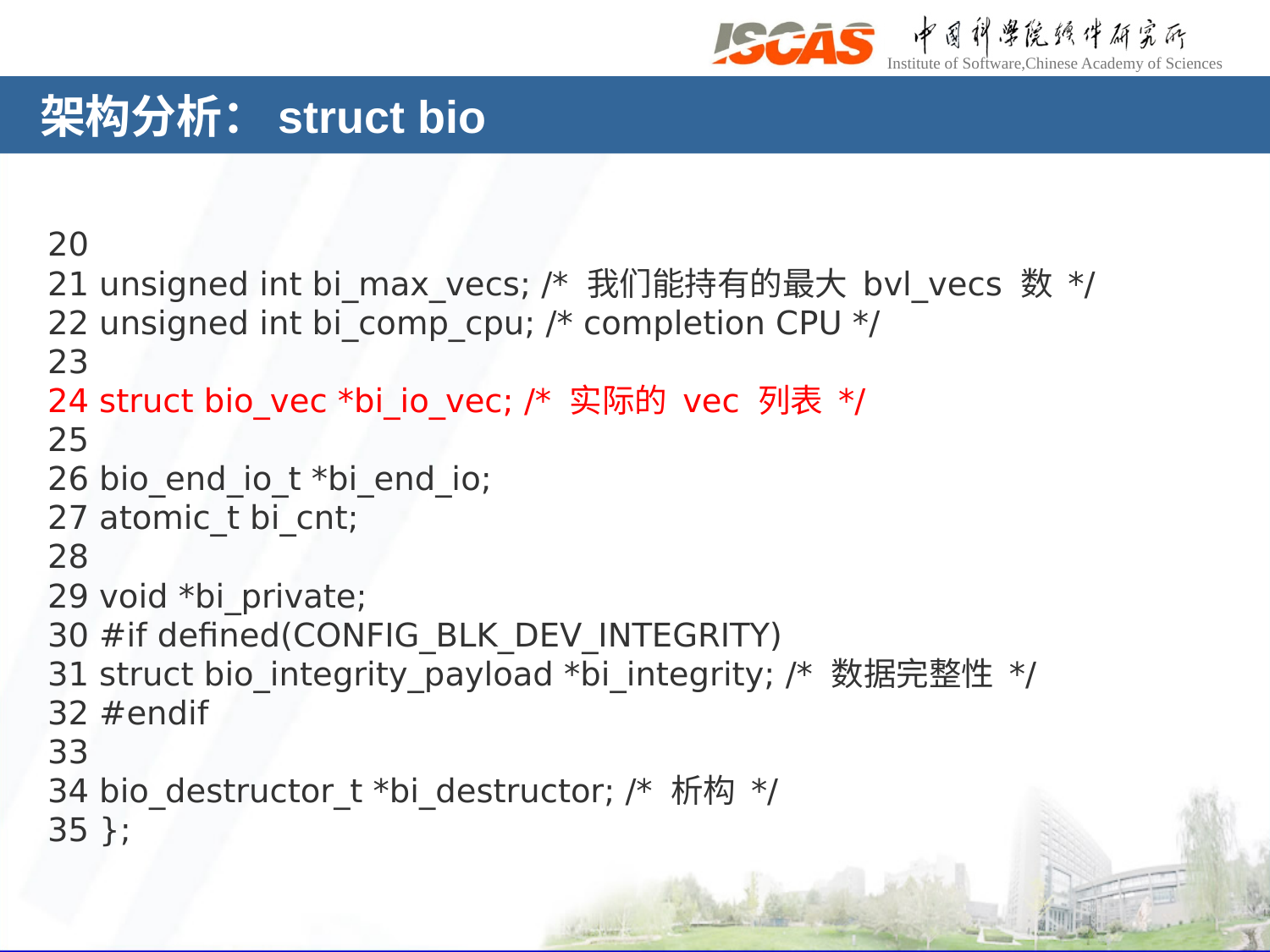

# 架构分析：struct bio
20
21 unsigned int bi_max_vecs; /* 我们能持有的最大 bvl_vecs 数 */
22 unsigned int bi_comp_cpu; /* completion CPU */
23
24 struct bio_vec *bi_io_vec; /* 实际的 vec 列表 */
25
26 bio_end_io_t *bi_end_io;
27 atomic_t bi_cnt;
28
29 void *bi_private;
30 #if defined(CONFIG_BLK_DEV_INTEGRITY)
31 struct bio_integrity_payload *bi_integrity; /* 数据完整性 */
32 #endif
33
34 bio_destructor_t *bi_destructor; /* 析构 */
35 };